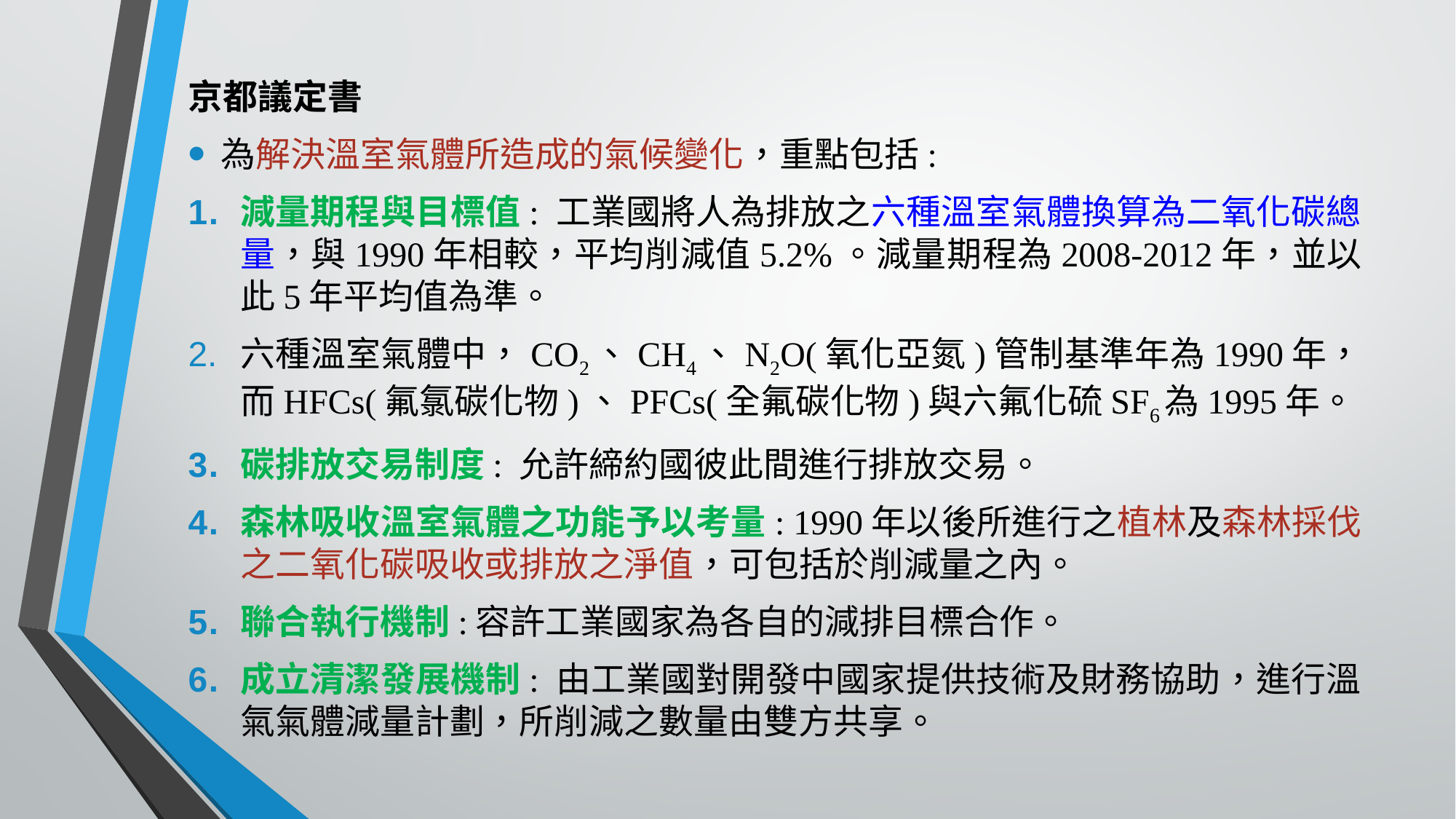

京都議定書
為解決溫室氣體所造成的氣候變化，重點包括:
減量期程與目標值: 工業國將人為排放之六種溫室氣體換算為二氧化碳總量，與1990年相較，平均削減值5.2%。減量期程為2008-2012年，並以此5年平均值為準。
六種溫室氣體中，CO2、CH4、N2O(氧化亞氮)管制基準年為1990年，而HFCs(氟氯碳化物)、PFCs(全氟碳化物)與六氟化硫SF6為1995年。
碳排放交易制度: 允許締約國彼此間進行排放交易。
森林吸收溫室氣體之功能予以考量: 1990年以後所進行之植林及森林採伐之二氧化碳吸收或排放之淨值，可包括於削減量之內。
聯合執行機制:容許工業國家為各自的減排目標合作。
成立清潔發展機制: 由工業國對開發中國家提供技術及財務協助，進行溫氣氣體減量計劃，所削減之數量由雙方共享。